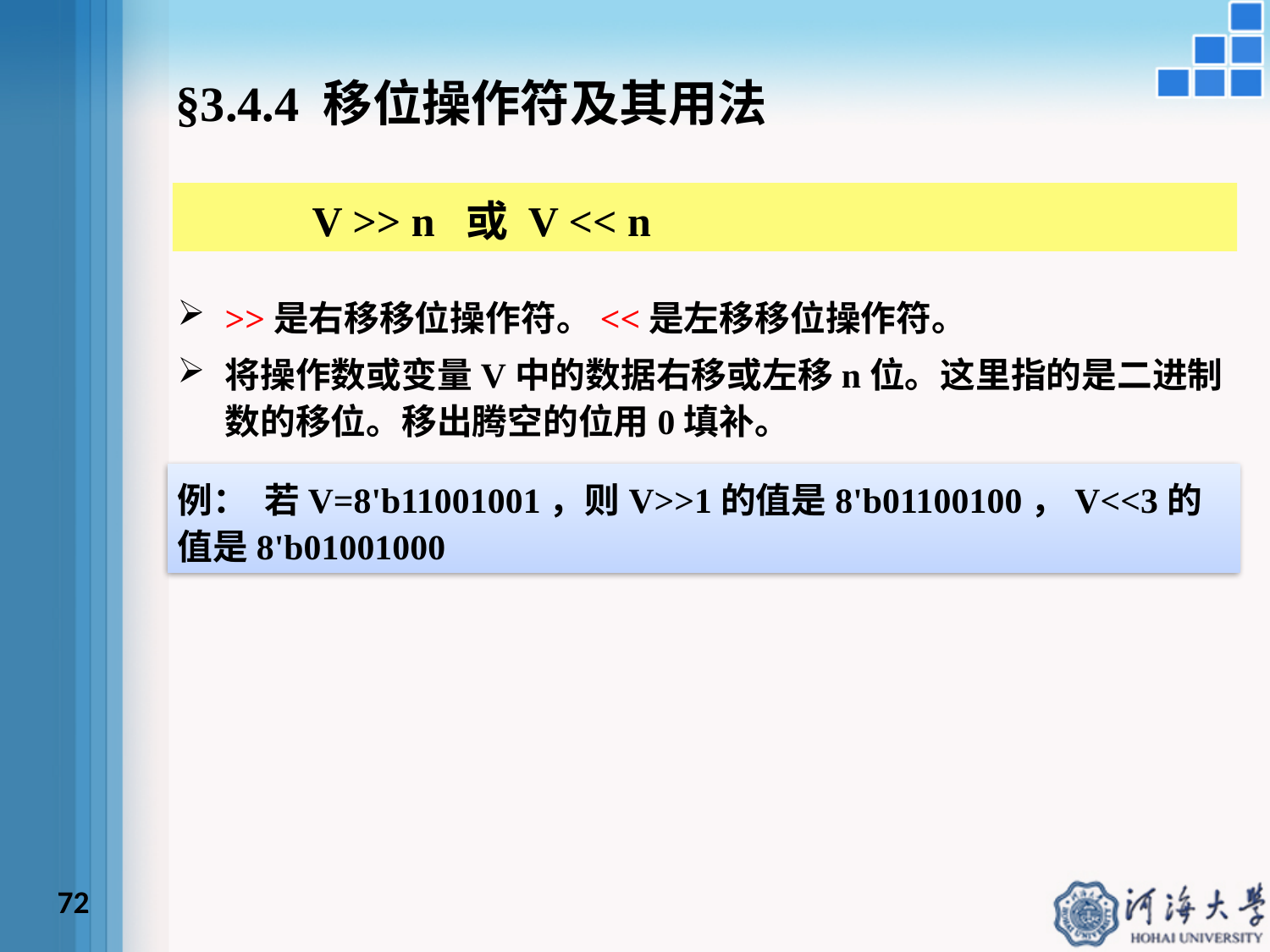

§3.4.4 移位操作符及其用法
	V >> n  或 V << n
>>是右移移位操作符。<<是左移移位操作符。
将操作数或变量V中的数据右移或左移n位。这里指的是二进制数的移位。移出腾空的位用0填补。
例：  若V=8'b11001001，则V>>1的值是8'b01100100，V<<3的值是8'b01001000

72